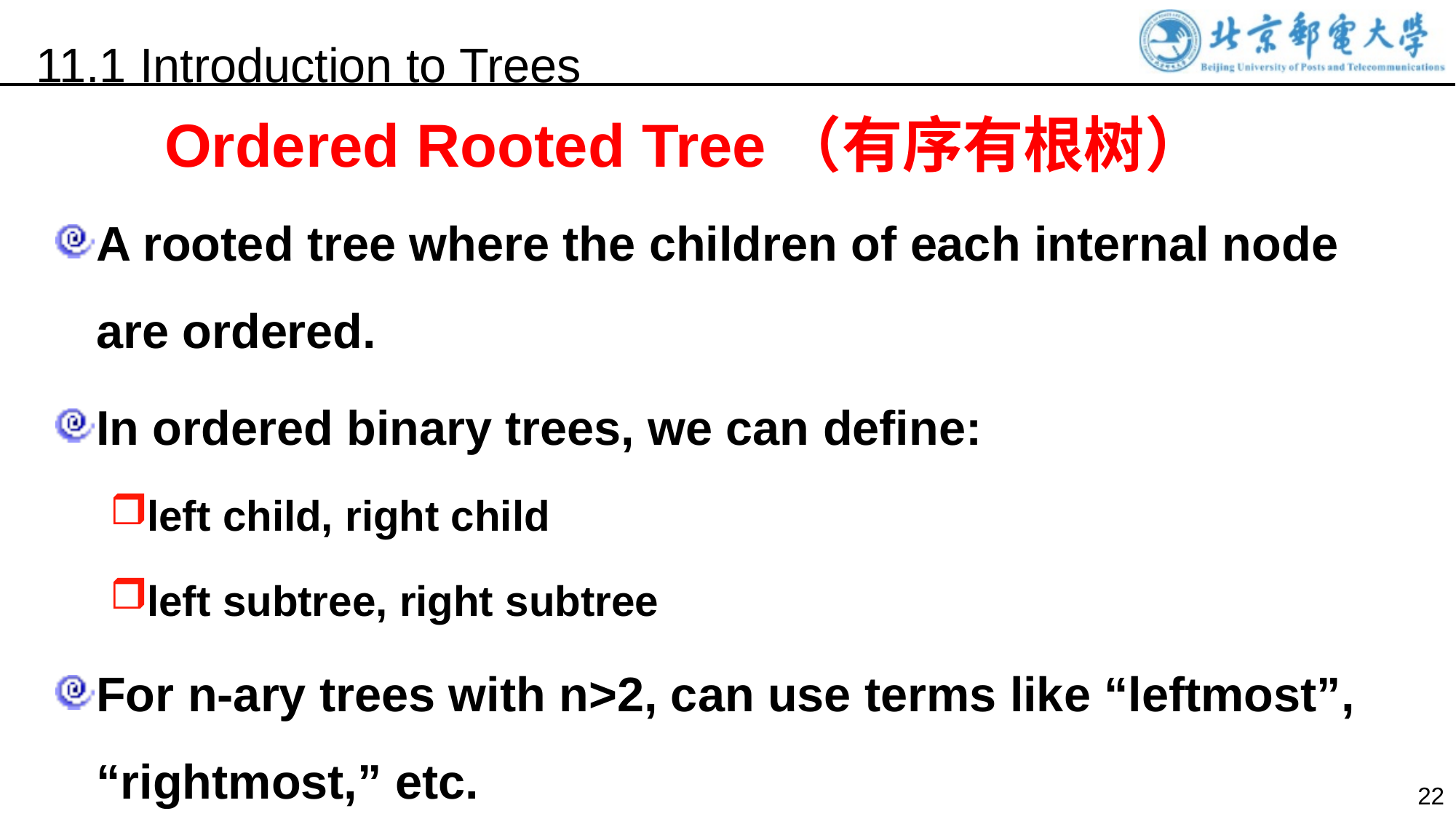

11.1 Introduction to Trees
Ordered Rooted Tree（有序有根树）
A rooted tree where the children of each internal node are ordered.
In ordered binary trees, we can define:
left child, right child
left subtree, right subtree
For n-ary trees with n>2, can use terms like “leftmost”, “rightmost,” etc.